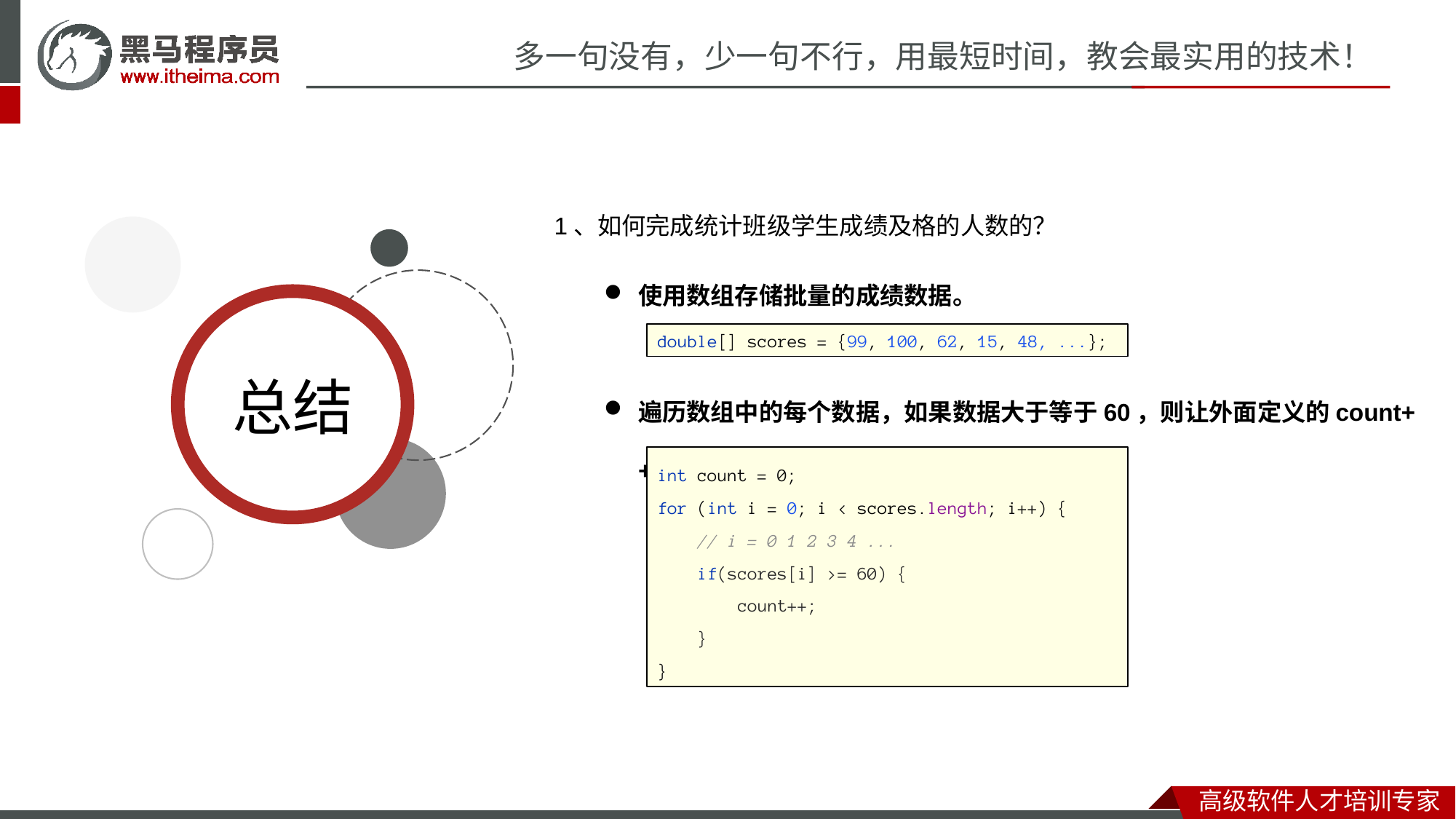

1、如何完成统计班级学生成绩及格的人数的？
使用数组存储批量的成绩数据。

遍历数组中的每个数据，如果数据大于等于60，则让外面定义的count++。

double[] scores = {99, 100, 62, 15, 48, ...};
int count = 0;
for (int i = 0; i < scores.length; i++) {
    // i = 0 1 2 3 4 ...
    if(scores[i] >= 60) {
        count++;
    }
}